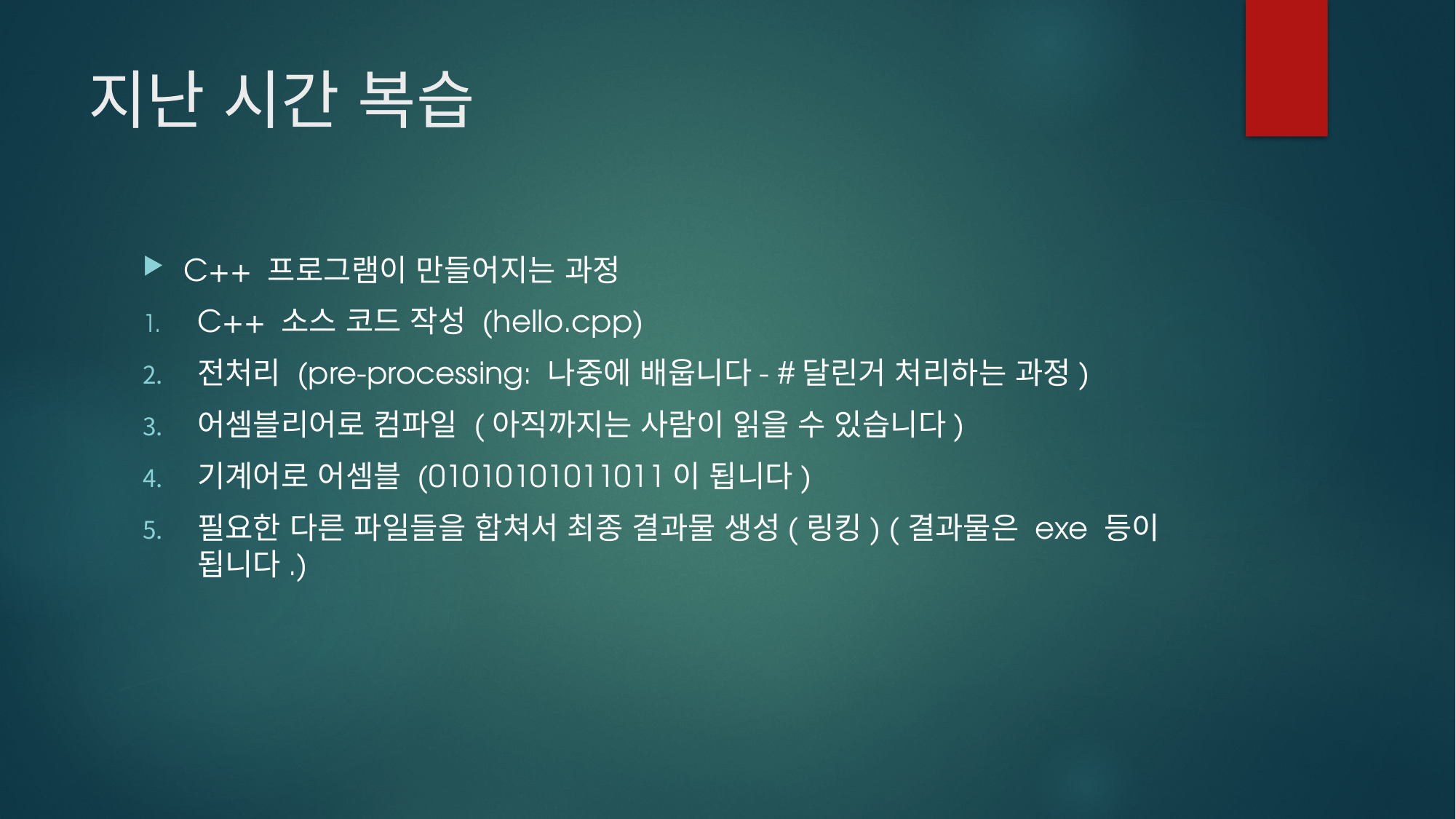

# 지난 시간 복습
C++ 프로그램이 만들어지는 과정
C++ 소스 코드 작성 (hello.cpp)
전처리 (pre-processing: 나중에 배웁니다- #달린거 처리하는 과정)
어셈블리어로 컴파일 (아직까지는 사람이 읽을 수 있습니다)
기계어로 어셈블 (01010101011011이 됩니다)
필요한 다른 파일들을 합쳐서 최종 결과물 생성(링킹) (결과물은 exe 등이 됩니다.)